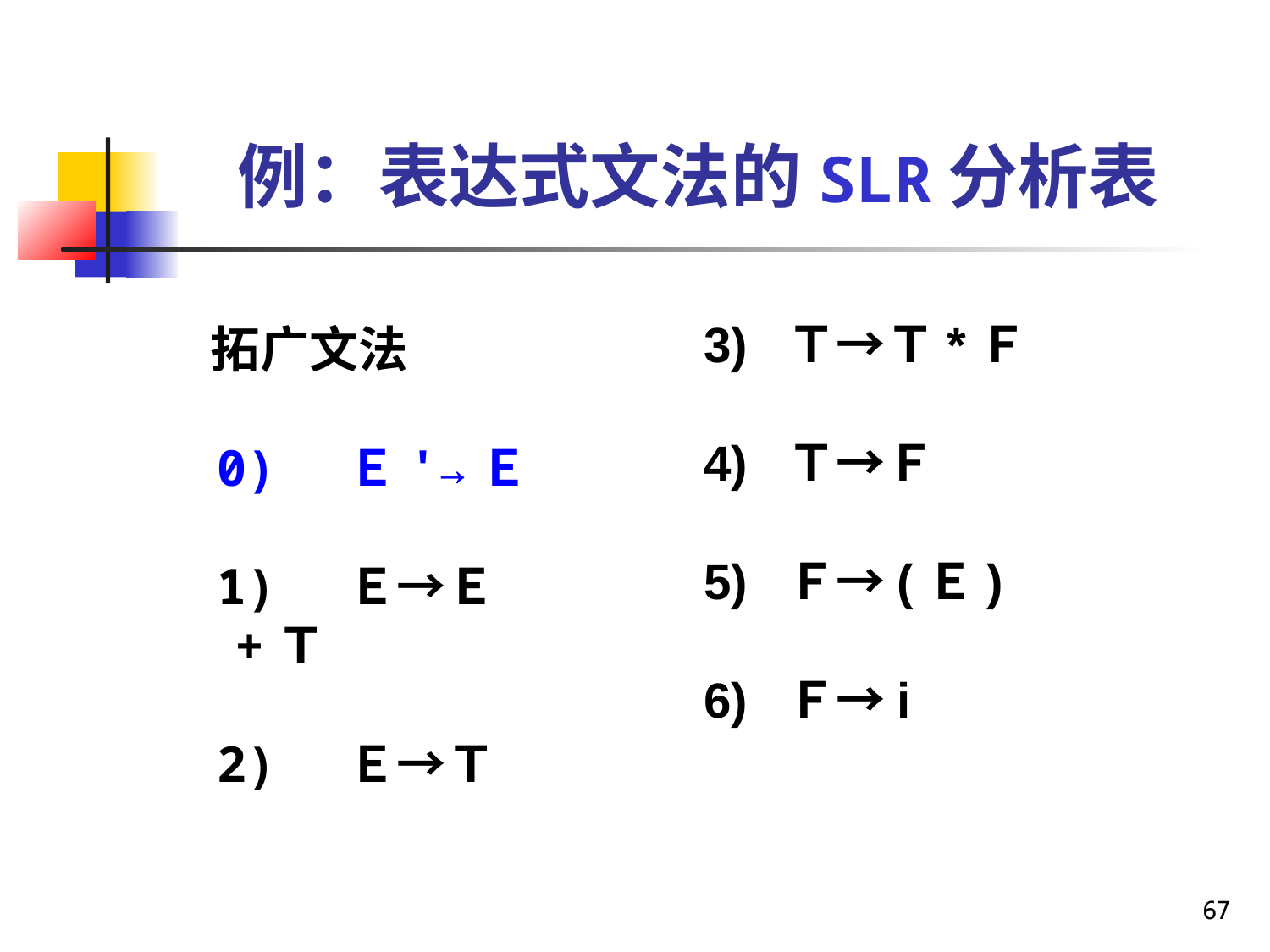

例：表达式文法的SLR分析表
 3)  Ｔ→Ｔ*Ｆ

 4)  Ｔ→Ｆ

 5)  Ｆ→(Ｅ)

 6)  Ｆ→i
 拓广文法

 0)  Ｅ'→Ｅ

 1)  Ｅ→Ｅ+Ｔ

 2)  Ｅ→Ｔ
67